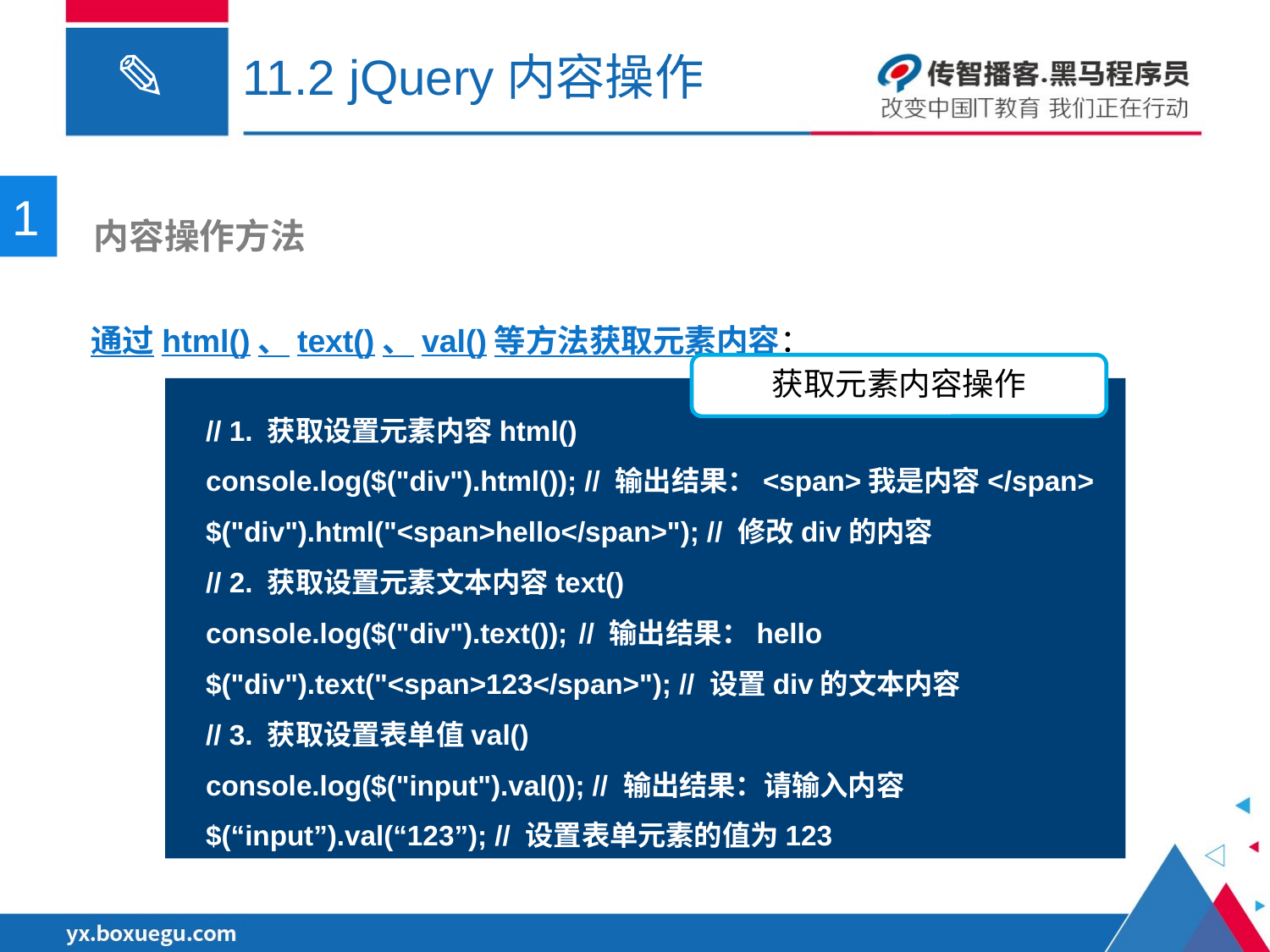

# 11.2 jQuery内容操作

1
  内容操作方法
通过html()、text()、val()等方法获取元素内容：
获取元素内容操作

  // 1. 获取设置元素内容html()
  console.log($("div").html()); // 输出结果：<span>我是内容</span>
  $("div").html("<span>hello</span>"); // 修改div的内容
  // 2. 获取设置元素文本内容text()
  console.log($("div").text());	 // 输出结果：hello
  $("div").text("<span>123</span>"); // 设置div的文本内容
  // 3. 获取设置表单值val()
  console.log($("input").val()); // 输出结果：请输入内容
  $(“input”).val(“123”); // 设置表单元素的值为123